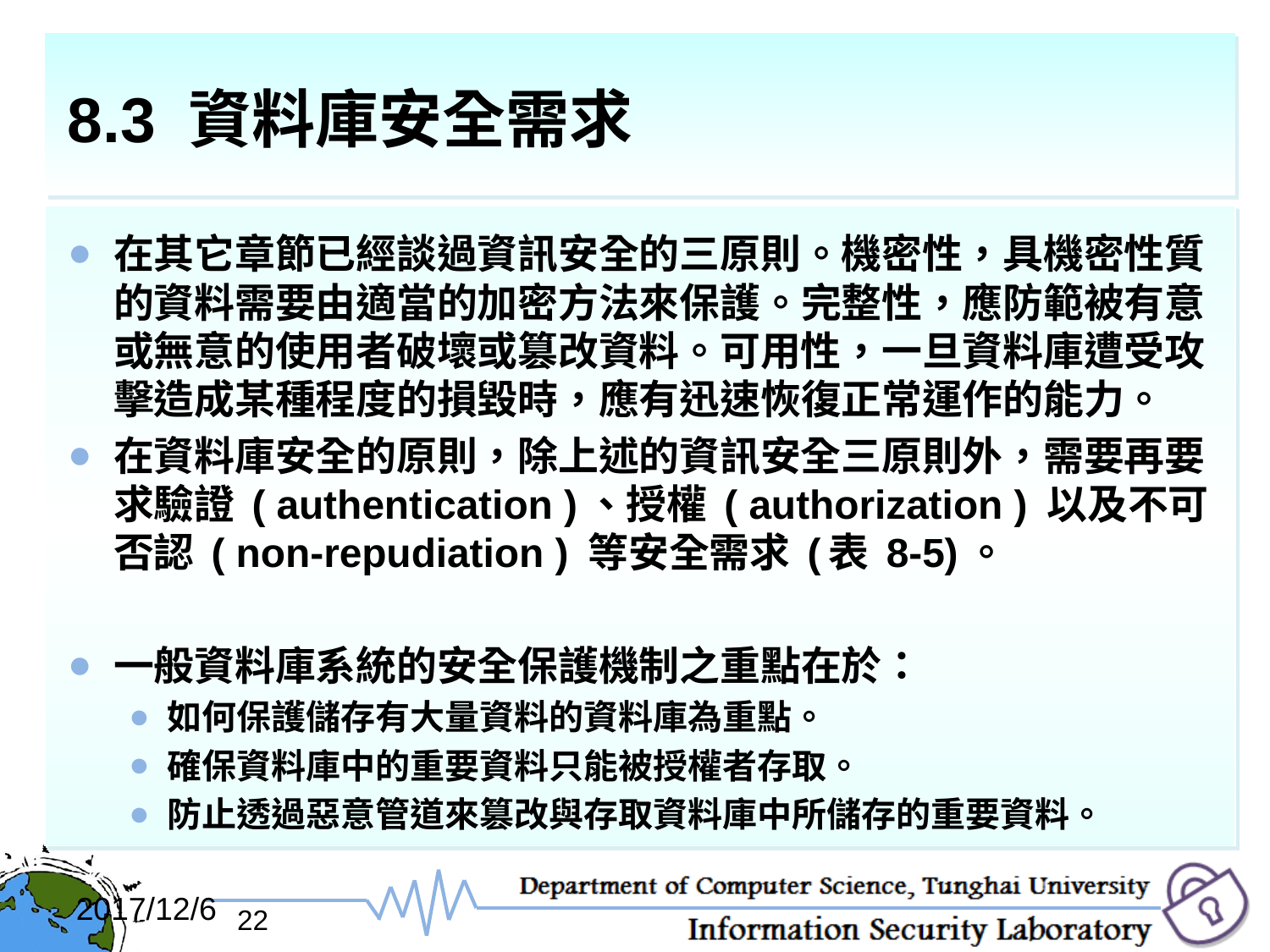

# 8.3 資料庫安全需求
在其它章節已經談過資訊安全的三原則。機密性，具機密性質的資料需要由適當的加密方法來保護。完整性，應防範被有意或無意的使用者破壞或篡改資料。可用性，一旦資料庫遭受攻擊造成某種程度的損毀時，應有迅速恢復正常運作的能力。
在資料庫安全的原則，除上述的資訊安全三原則外，需要再要求驗證 ( authentication )、授權 ( authorization ) 以及不可否認 ( non-repudiation ) 等安全需求 (表 8-5)。

一般資料庫系統的安全保護機制之重點在於：
如何保護儲存有大量資料的資料庫為重點。
確保資料庫中的重要資料只能被授權者存取。
防止透過惡意管道來篡改與存取資料庫中所儲存的重要資料。
2017/12/6
22